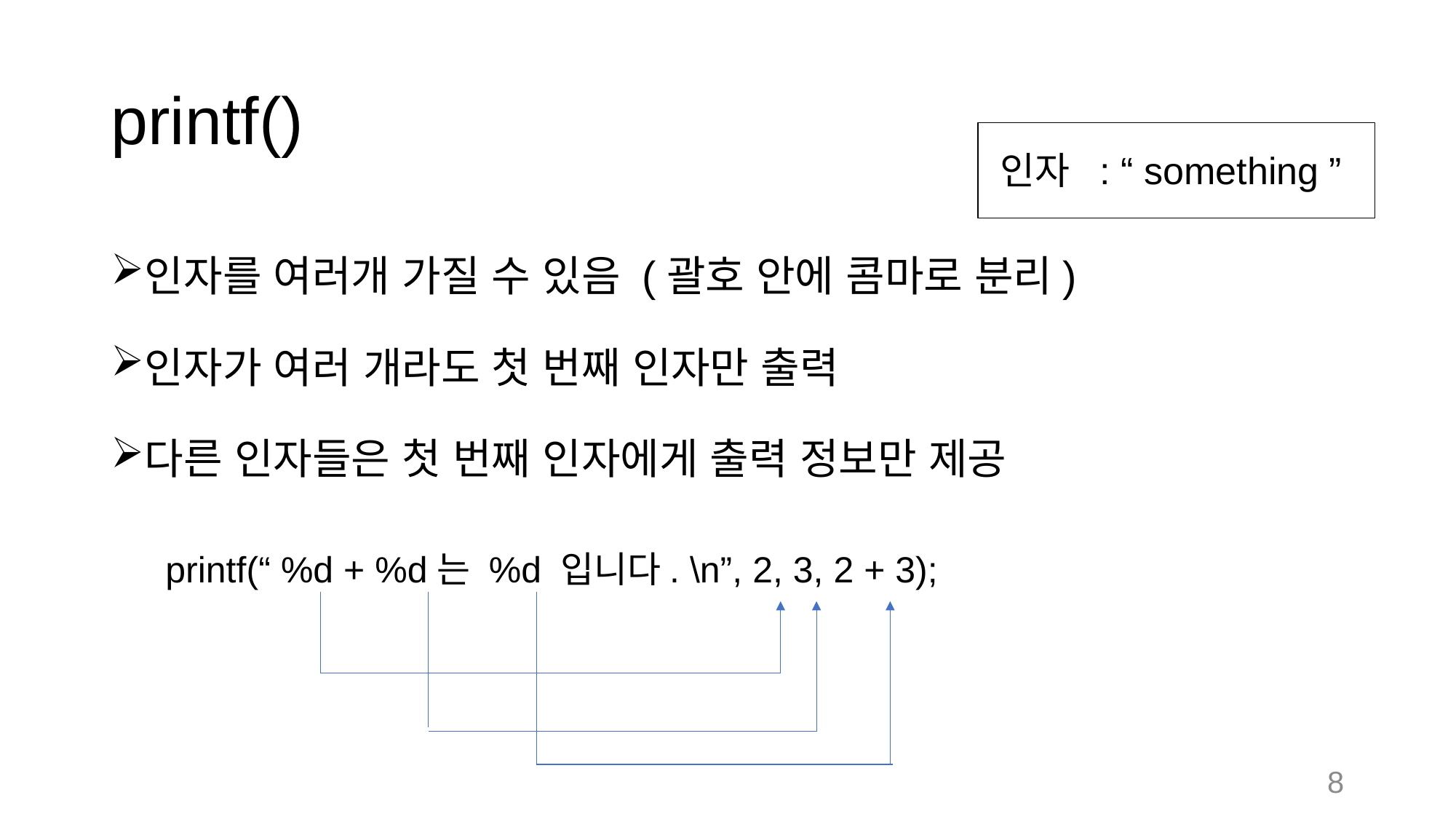

# printf()

인자  : “ something ”
인자를 여러개 가질 수 있음 (괄호 안에 콤마로 분리)
인자가 여러 개라도 첫 번째 인자만 출력
다른 인자들은 첫 번째 인자에게 출력 정보만 제공

printf(“ %d + %d는 %d 입니다. \n”, 2, 3, 2 + 3);

8